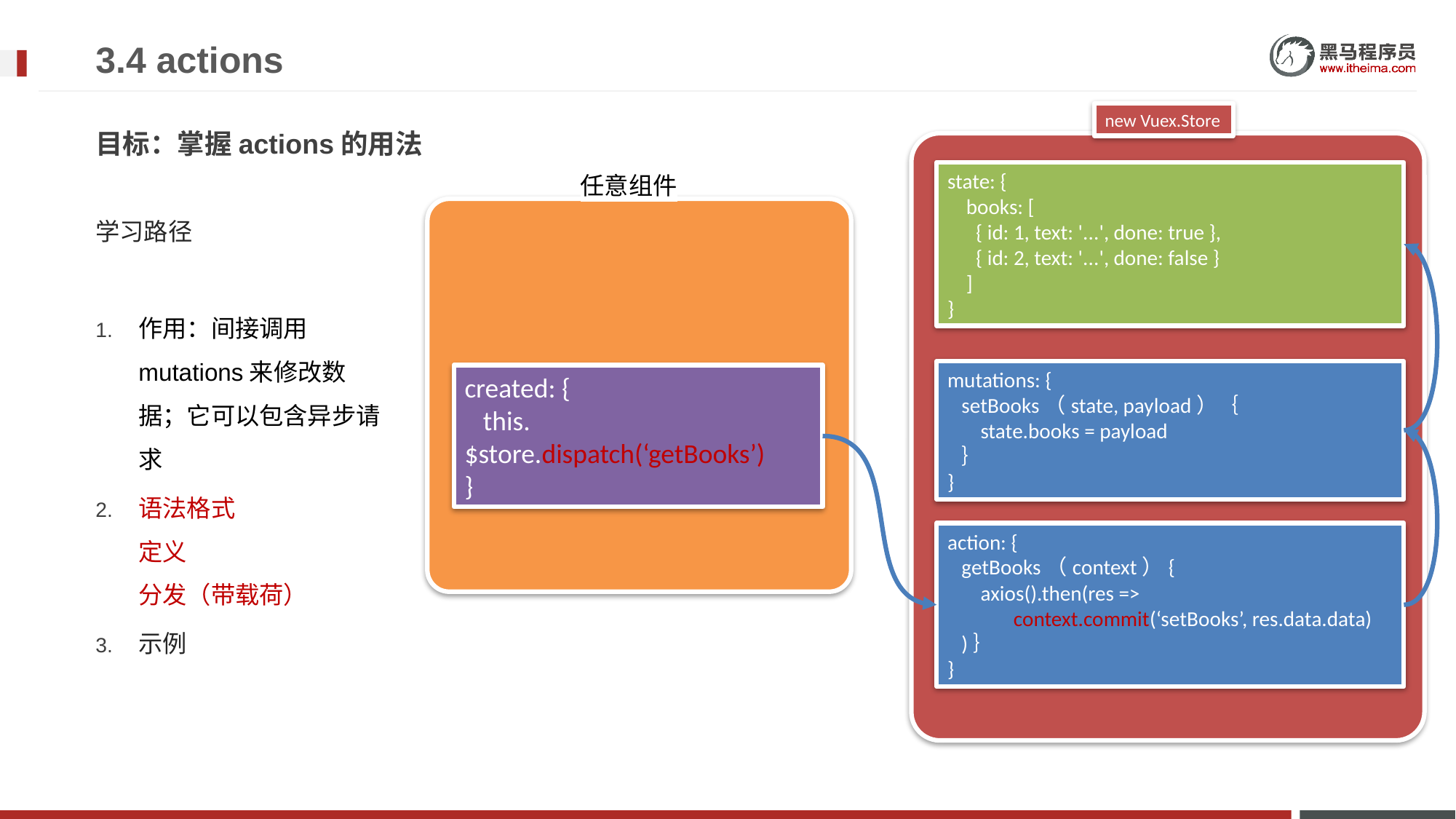

# 3.4 actions
new Vuex.Store
目标：掌握actions的用法

state: {
    books: [
      { id: 1, text: '...', done: true },
      { id: 2, text: '...', done: false }
    ]
}
任意组件
学习路径

作用：间接调用 mutations来修改数据；它可以包含异步请求
语法格式
定义
分发（带载荷）
示例

mutations: {
   setBooks（state, payload）｛
       state.books = payload
  ｝
}
created: {
   this.$store.dispatch(‘getBooks’)
}
action: {
   getBooks（context）{
       axios().then(res =>
              context.commit(‘setBooks’, res.data.data)
   )｝
}